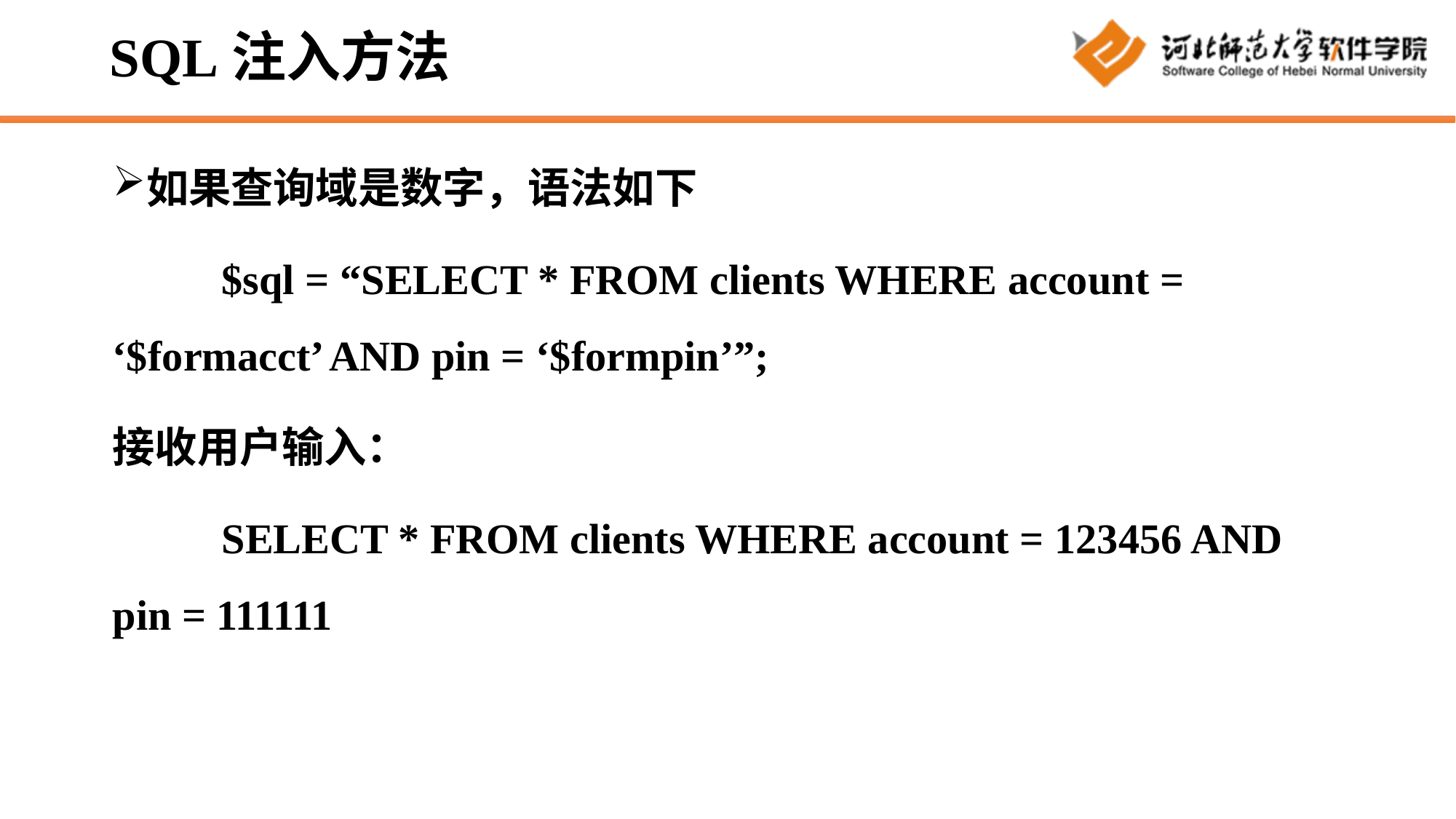

# SQL注入方法
如果查询域是数字，语法如下
	$sql = “SELECT * FROM clients WHERE account = ‘$formacct’ AND pin = ‘$formpin’”;
接收用户输入：
	SELECT * FROM clients WHERE account = 123456 AND pin = 111111